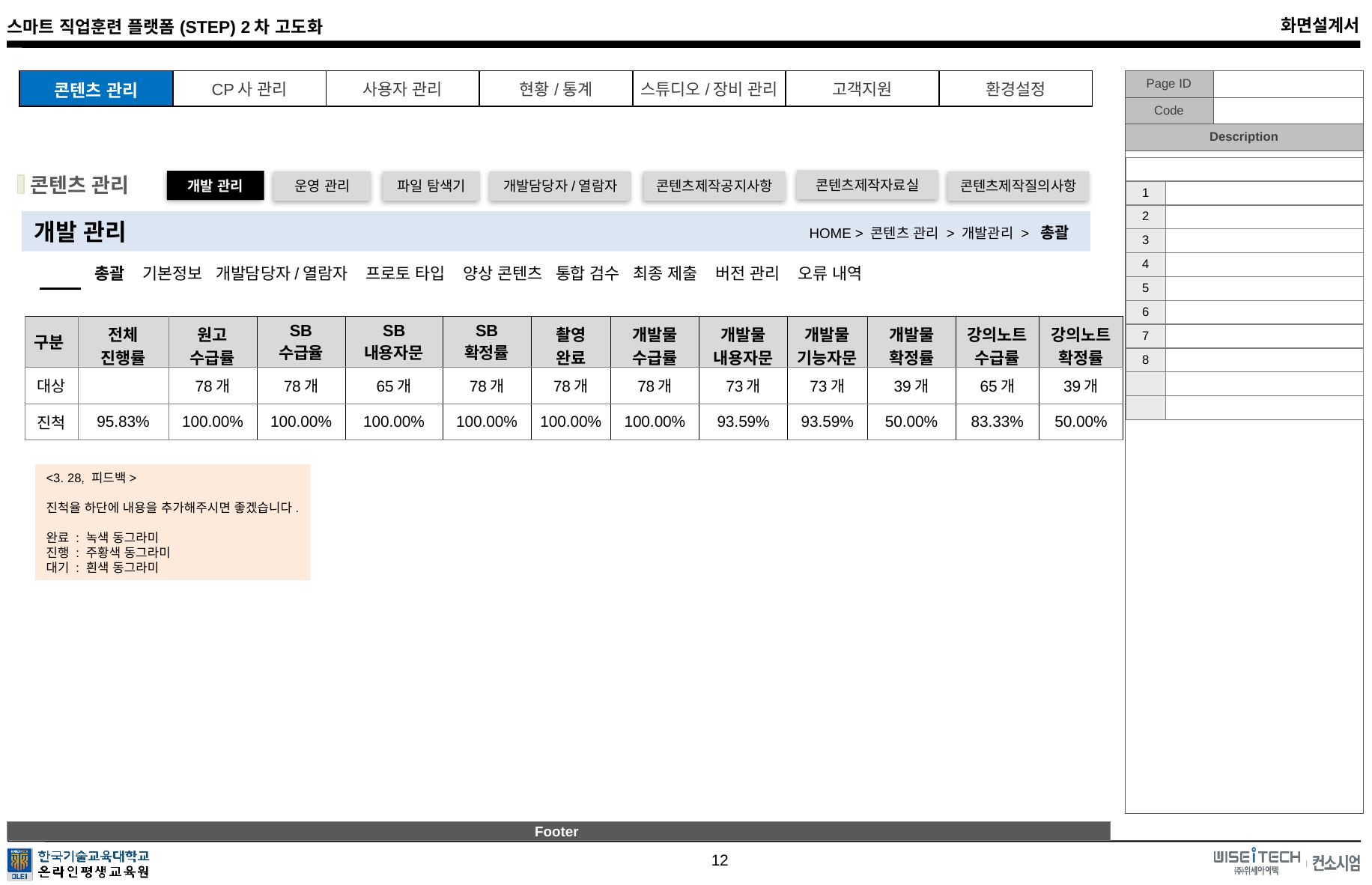

|  |  |
| --- | --- |
| 1 |  |
| 2 |  |
| 3 |  |
| 4 |  |
| 5 |  |
| 6 |  |
| 7 |  |
| 8 |  |
|  |  |
|  |  |
콘텐츠 관리
콘텐츠제작자료실
개발 관리
운영 관리
파일 탐색기
개발담당자/열람자
콘텐츠제작공지사항
콘텐츠제작질의사항

개발 관리
HOME > 콘텐츠 관리 > 개발관리 >  총괄
총괄    기본정보   개발담당자/열람자    프로토 타입    양상 콘텐츠   통합 검수   최종 제출    버전 관리    오류 내역
| 구분 | 전체 진행률 | 원고 수급률 | SB 수급율 | SB 내용자문 | SB 확정률 | 촬영 완료 | 개발물 수급률 | 개발물 내용자문 | 개발물 기능자문 | 개발물 확정률 | 강의노트 수급률 | 강의노트 확정률 |
| --- | --- | --- | --- | --- | --- | --- | --- | --- | --- | --- | --- | --- |
| 대상 |  | 78개 | 78개 | 65개 | 78개 | 78개 | 78개 | 73개 | 73개 | 39개 | 65개 | 39개 |
| 진척 | 95.83% | 100.00% | 100.00% | 100.00% | 100.00% | 100.00% | 100.00% | 93.59% | 93.59% | 50.00% | 83.33% | 50.00% |
<3. 28, 피드백>

진척율 하단에 내용을 추가해주시면 좋겠습니다.

완료 : 녹색 동그라미
진행 : 주황색 동그라미
대기 : 흰색 동그라미
Footer